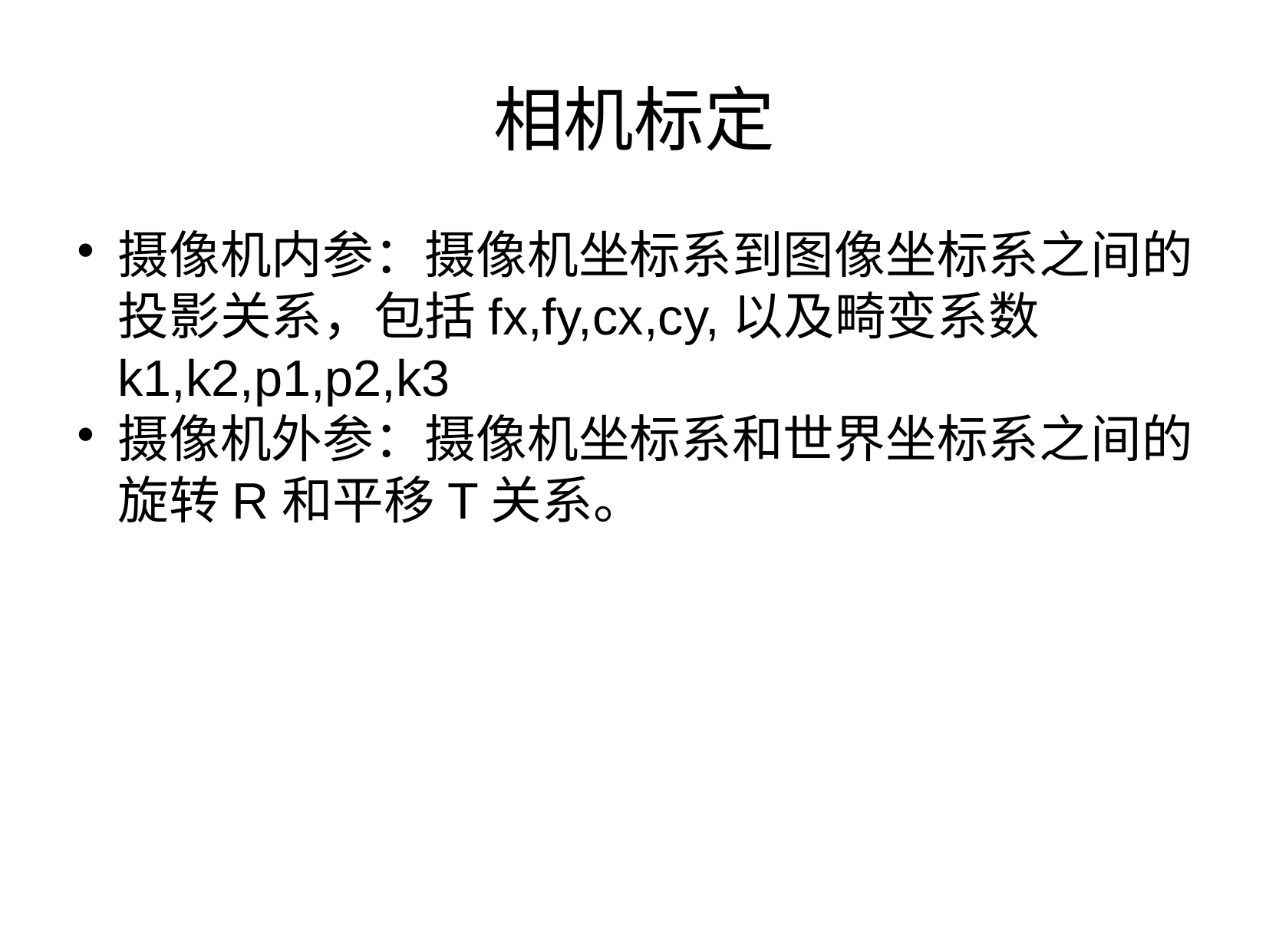

相机标定
摄像机内参：摄像机坐标系到图像坐标系之间的投影关系，包括fx,fy,cx,cy,以及畸变系数k1,k2,p1,p2,k3
摄像机外参：摄像机坐标系和世界坐标系之间的旋转R和平移T关系。